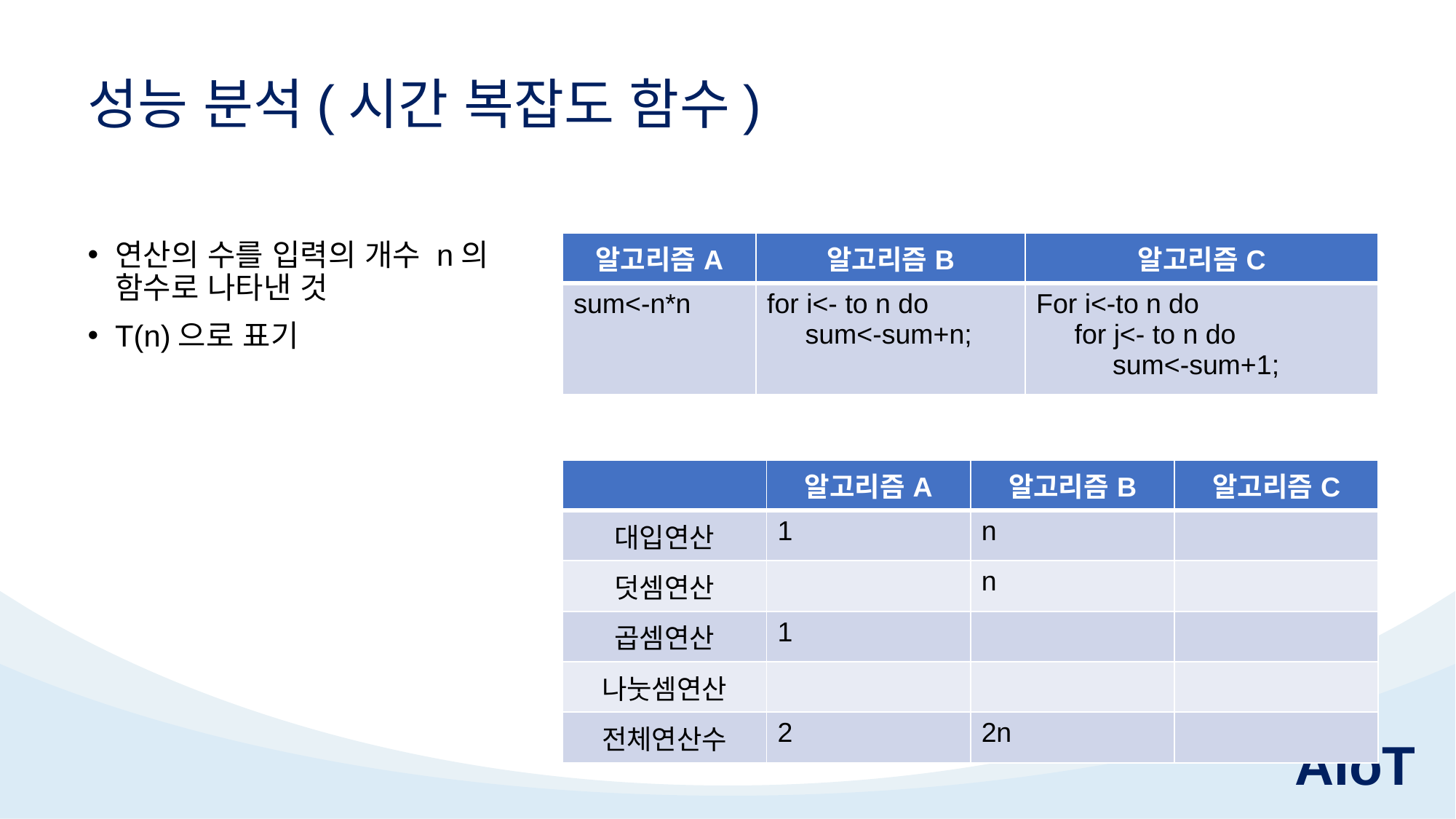

# 성능 분석(시간 복잡도 함수)
| 알고리즘A | 알고리즘B | 알고리즘C |
| --- | --- | --- |
| sum<-n\*n | for i<- to n do sum<-sum+n; | For i<-to n do for j<- to n do sum<-sum+1; |
연산의 수를 입력의 개수 n의 함수로 나타낸 것
T(n)으로 표기
|  | 알고리즘A | 알고리즘B | 알고리즘C |
| --- | --- | --- | --- |
| 대입연산 | 1 | n |  |
| 덧셈연산 |  | n |  |
| 곱셈연산 | 1 |  |  |
| 나눗셈연산 |  |  |  |
| 전체연산수 | 2 | 2n |  |